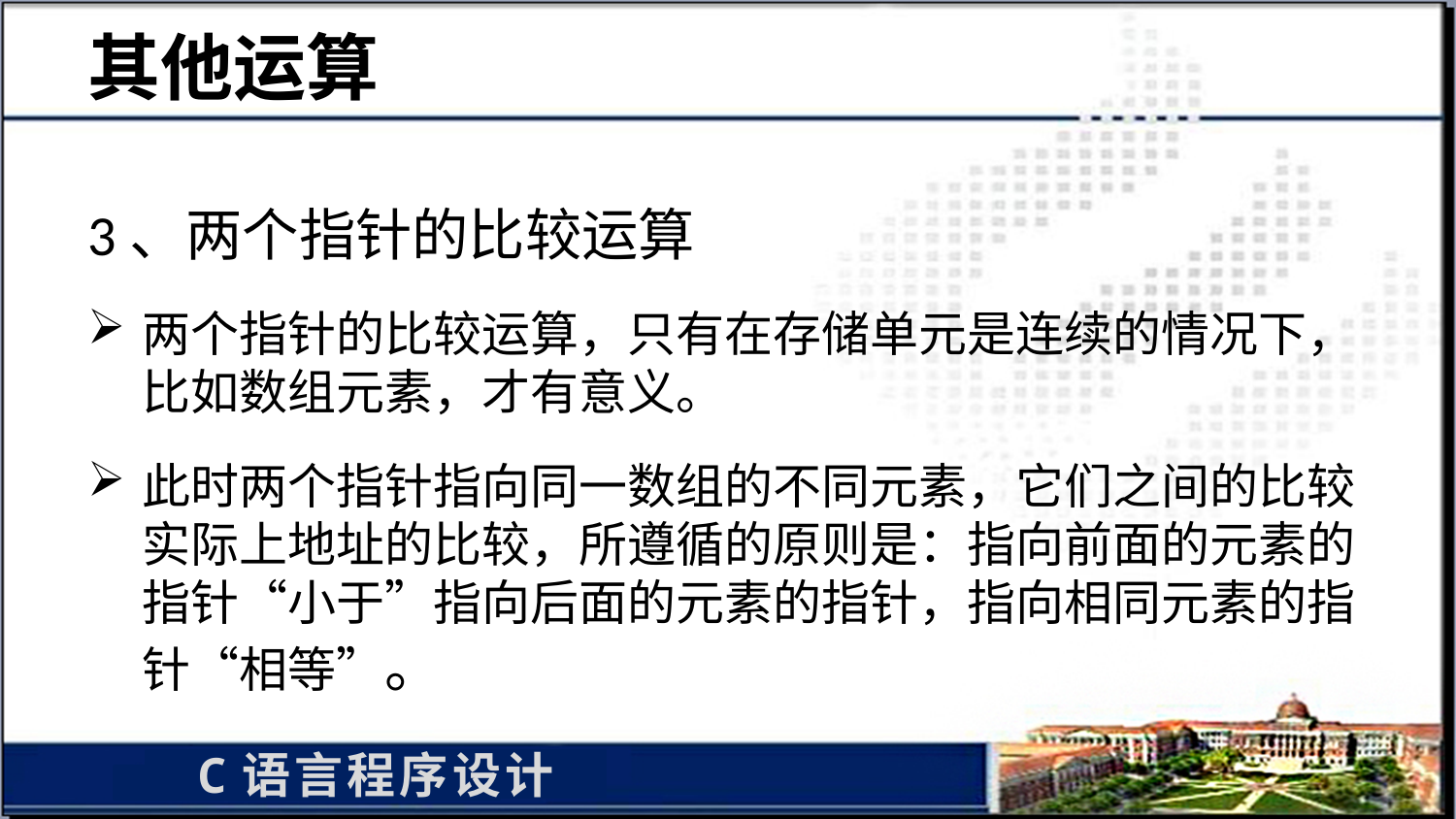

# 其他运算
3、两个指针的比较运算
两个指针的比较运算，只有在存储单元是连续的情况下，比如数组元素，才有意义。
此时两个指针指向同一数组的不同元素，它们之间的比较实际上地址的比较，所遵循的原则是：指向前面的元素的指针“小于”指向后面的元素的指针，指向相同元素的指针“相等”。